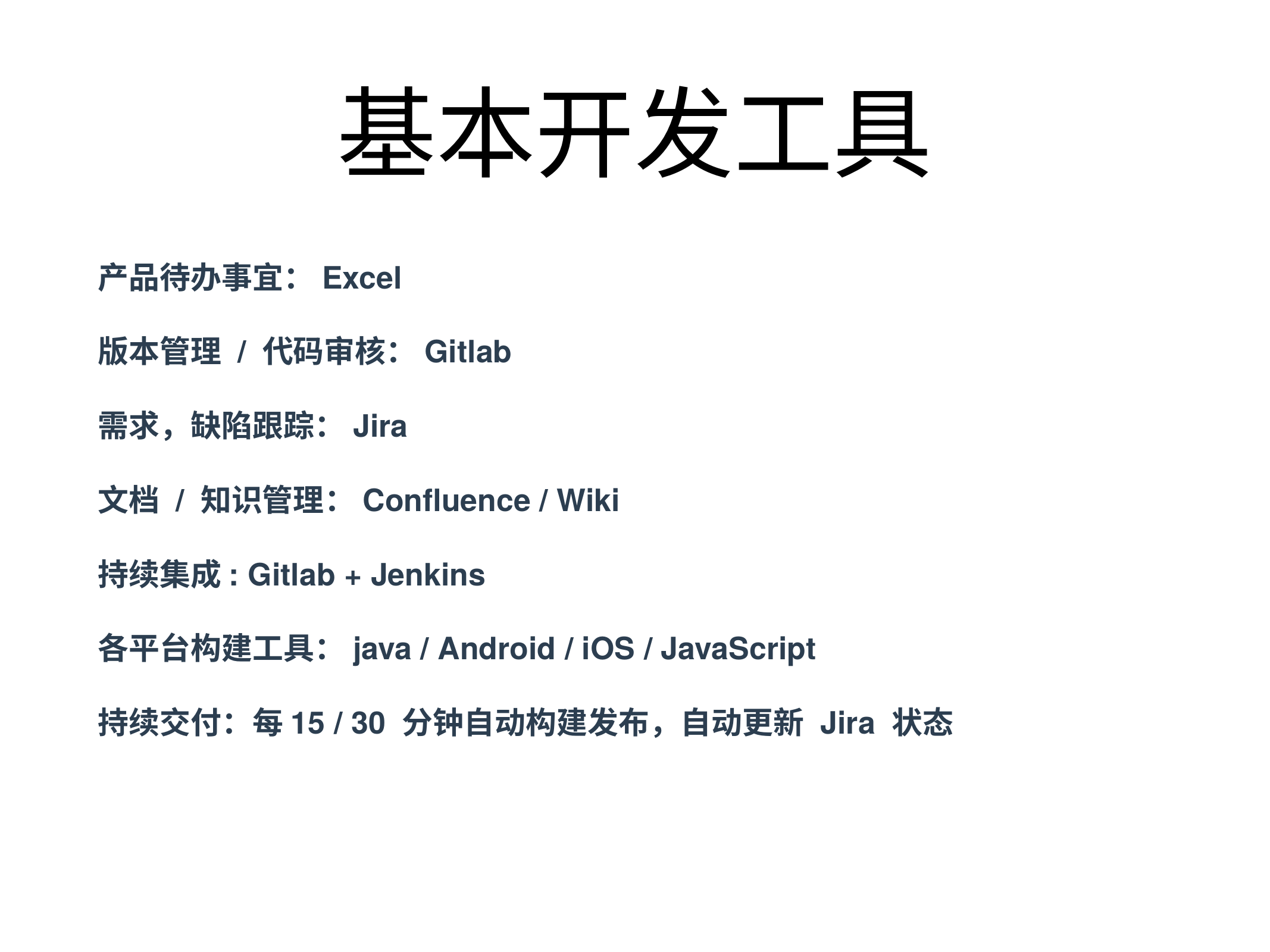

产品待办事宜：Excel

版本管理 / 代码审核：Gitlab
需求，缺陷跟踪：Jira
文档 / 知识管理：Confluence / Wiki
持续集成: Gitlab + Jenkins

各平台构建工具：java / Android / iOS / JavaScript

持续交付：每15 / 30 分钟自动构建发布，自动更新 Jira 状态

# 基本开发工具